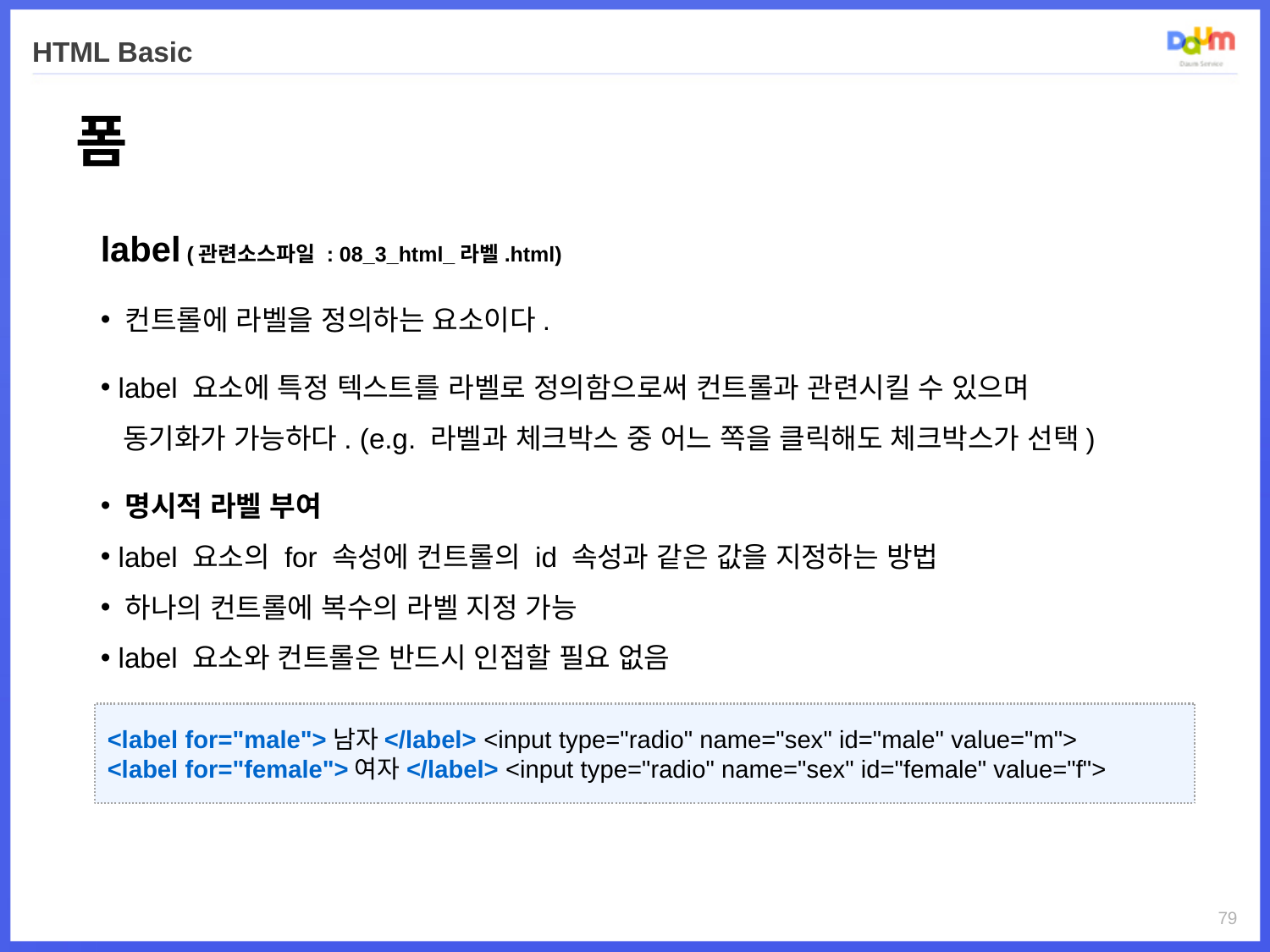

# HTML Basic
폼
label (관련소스파일 : 08_3_html_라벨.html)
 컨트롤에 라벨을 정의하는 요소이다.
 label 요소에 특정 텍스트를 라벨로 정의함으로써 컨트롤과 관련시킬 수 있으며
  동기화가 가능하다. (e.g. 라벨과 체크박스 중 어느 쪽을 클릭해도 체크박스가 선택)
 명시적 라벨 부여
 label 요소의 for 속성에 컨트롤의 id 속성과 같은 값을 지정하는 방법
 하나의 컨트롤에 복수의 라벨 지정 가능
 label 요소와 컨트롤은 반드시 인접할 필요 없음
<label for="male">남자</label> <input type="radio" name="sex" id="male" value="m">
<label for="female">여자</label> <input type="radio" name="sex" id="female" value="f">
79